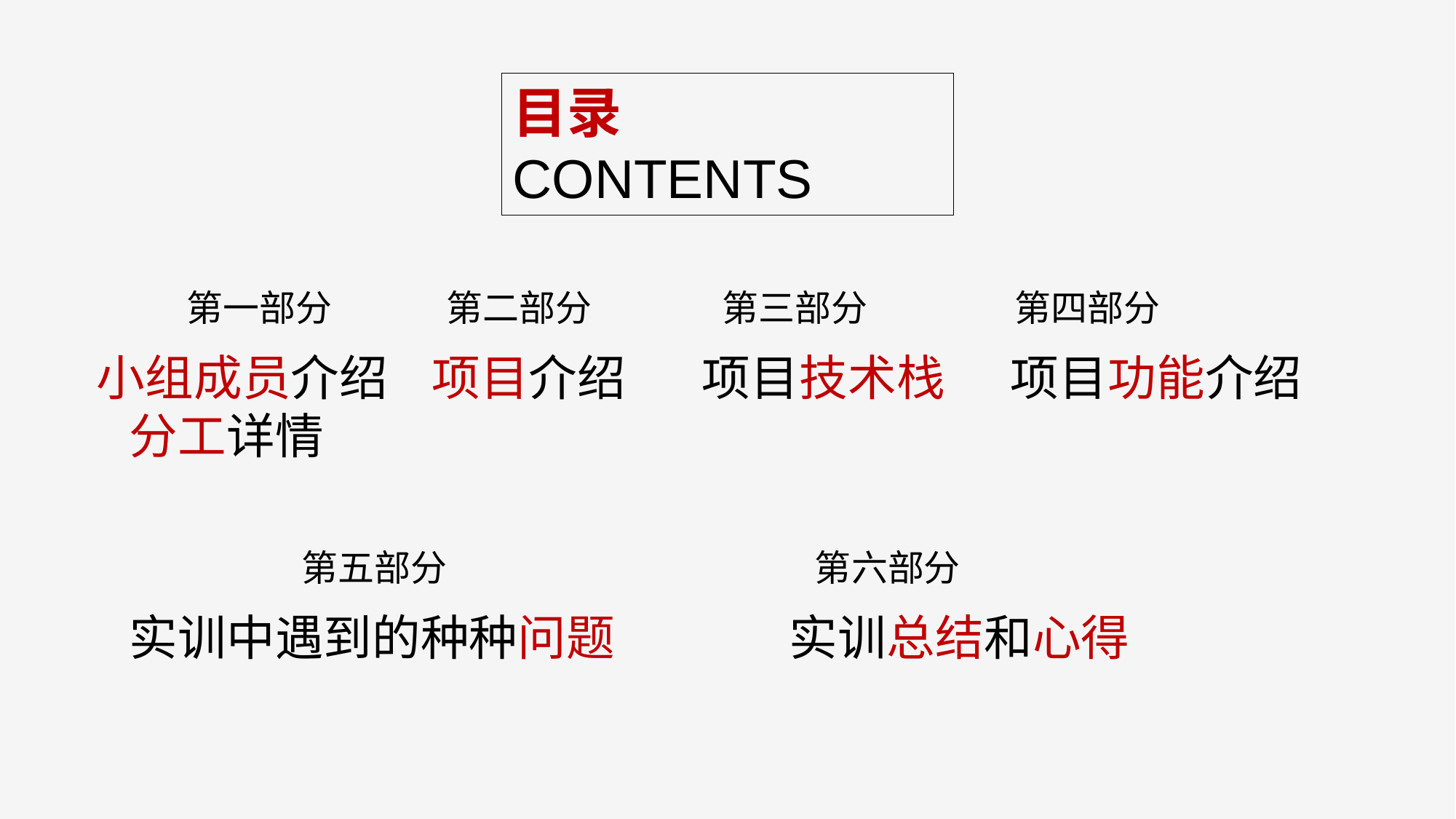

目录 CONTENTS
第一部分              第二部分                第三部分                  第四部分
    小组成员介绍    项目介绍       项目技术栈      项目功能介绍
       分工详情
             第五部分                                             第六部分
       实训中遇到的种种问题                实训总结和心得